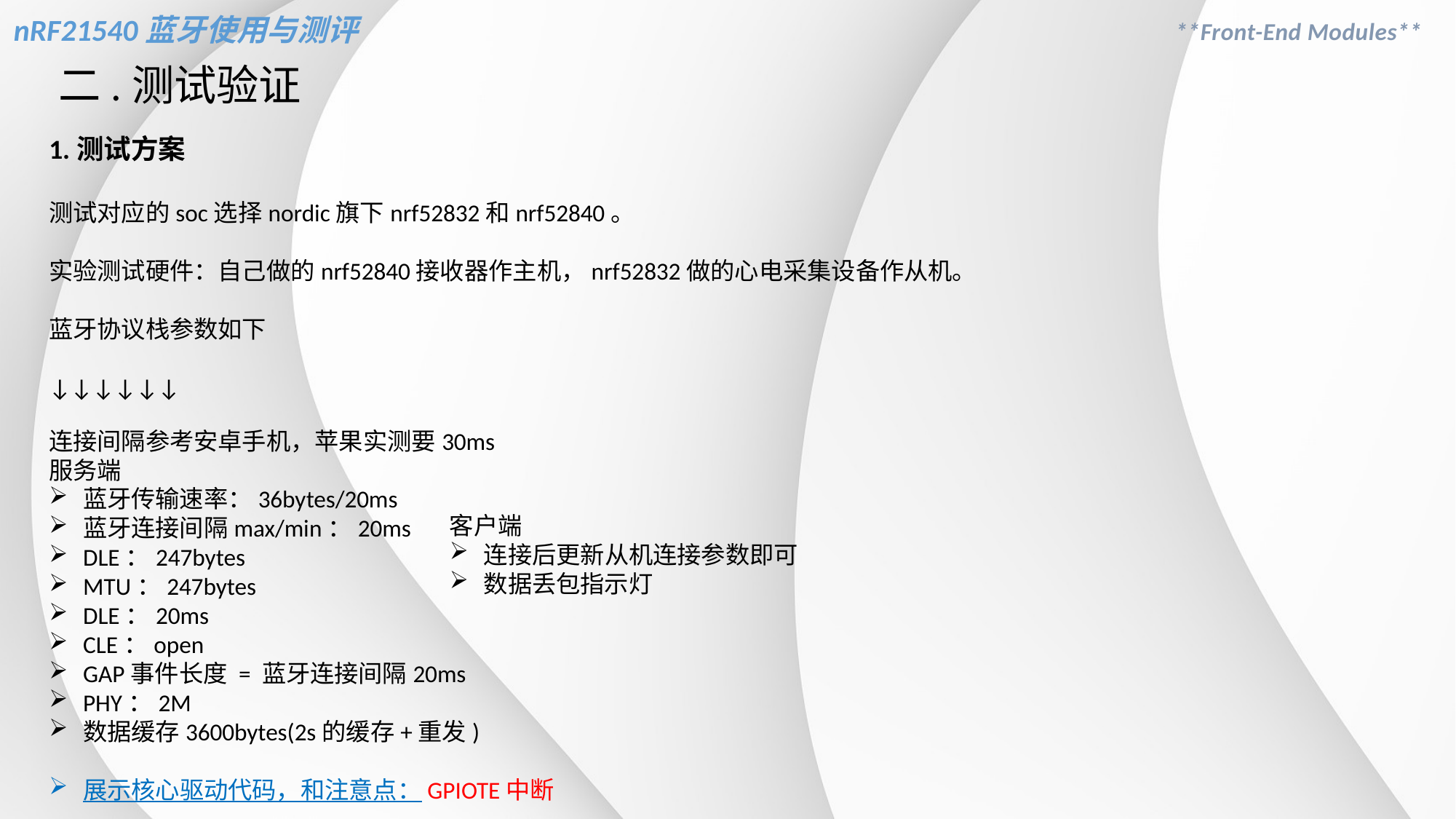

# nRF21540蓝牙使用与测评
二.测试验证
1.测试方案

测试对应的soc选择nordic旗下nrf52832和nrf52840。

实验测试硬件：自己做的nrf52840接收器作主机，nrf52832做的心电采集设备作从机。

蓝牙协议栈参数如下

↓↓↓↓↓↓
连接间隔参考安卓手机，苹果实测要30ms
服务端
蓝牙传输速率：36bytes/20ms
蓝牙连接间隔max/min：20ms
DLE：247bytes
MTU：247bytes
DLE：20ms
CLE：open
GAP事件长度 = 蓝牙连接间隔20ms
PHY：2M
数据缓存3600bytes(2s的缓存+重发)

展示核心驱动代码，和注意点：GPIOTE中断

客户端
连接后更新从机连接参数即可
数据丢包指示灯